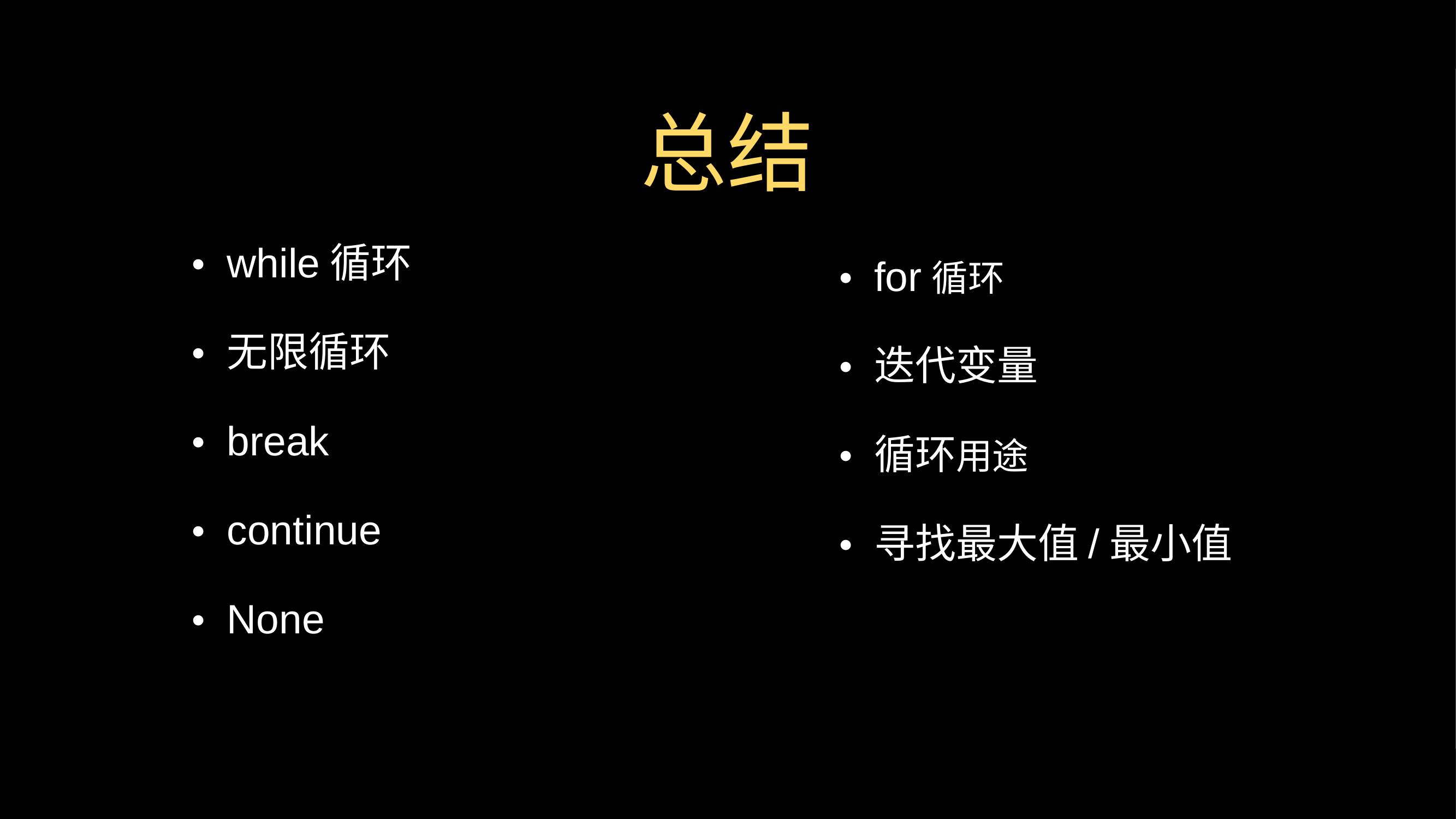

# 总结
while循环
无限循环
break
continue
None
for循环
迭代变量
循环用途
寻找最大值/最小值